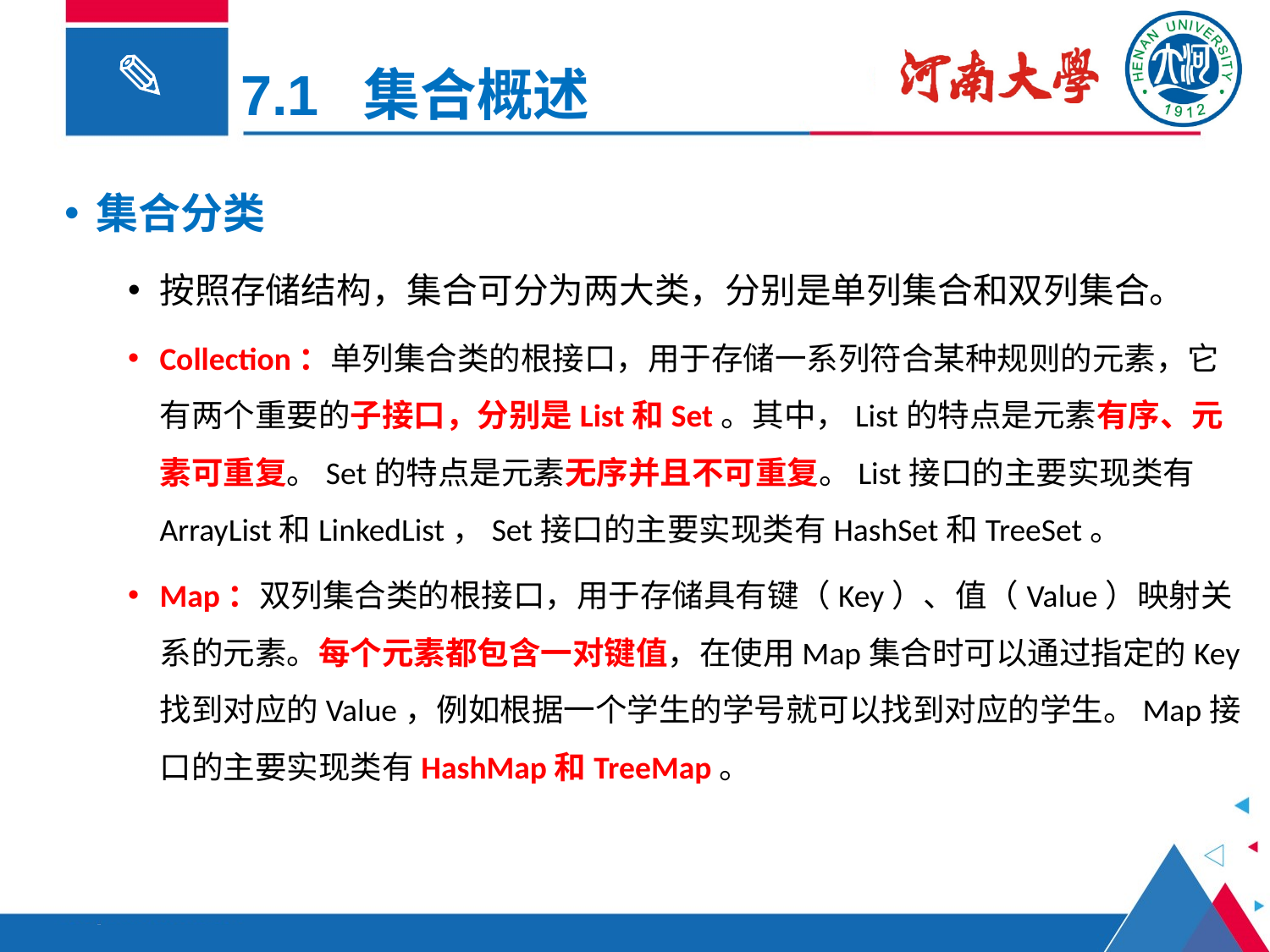

7.1  集合概述
集合分类
按照存储结构，集合可分为两大类，分别是单列集合和双列集合。
Collection：单列集合类的根接口，用于存储一系列符合某种规则的元素，它有两个重要的子接口，分别是List和Set。其中，List的特点是元素有序、元素可重复。Set的特点是元素无序并且不可重复。List接口的主要实现类有ArrayList和LinkedList，Set接口的主要实现类有HashSet和TreeSet。
Map：双列集合类的根接口，用于存储具有键（Key）、值（Value）映射关系的元素。每个元素都包含一对键值，在使用Map集合时可以通过指定的Key找到对应的Value，例如根据一个学生的学号就可以找到对应的学生。Map接口的主要实现类有HashMap和TreeMap。